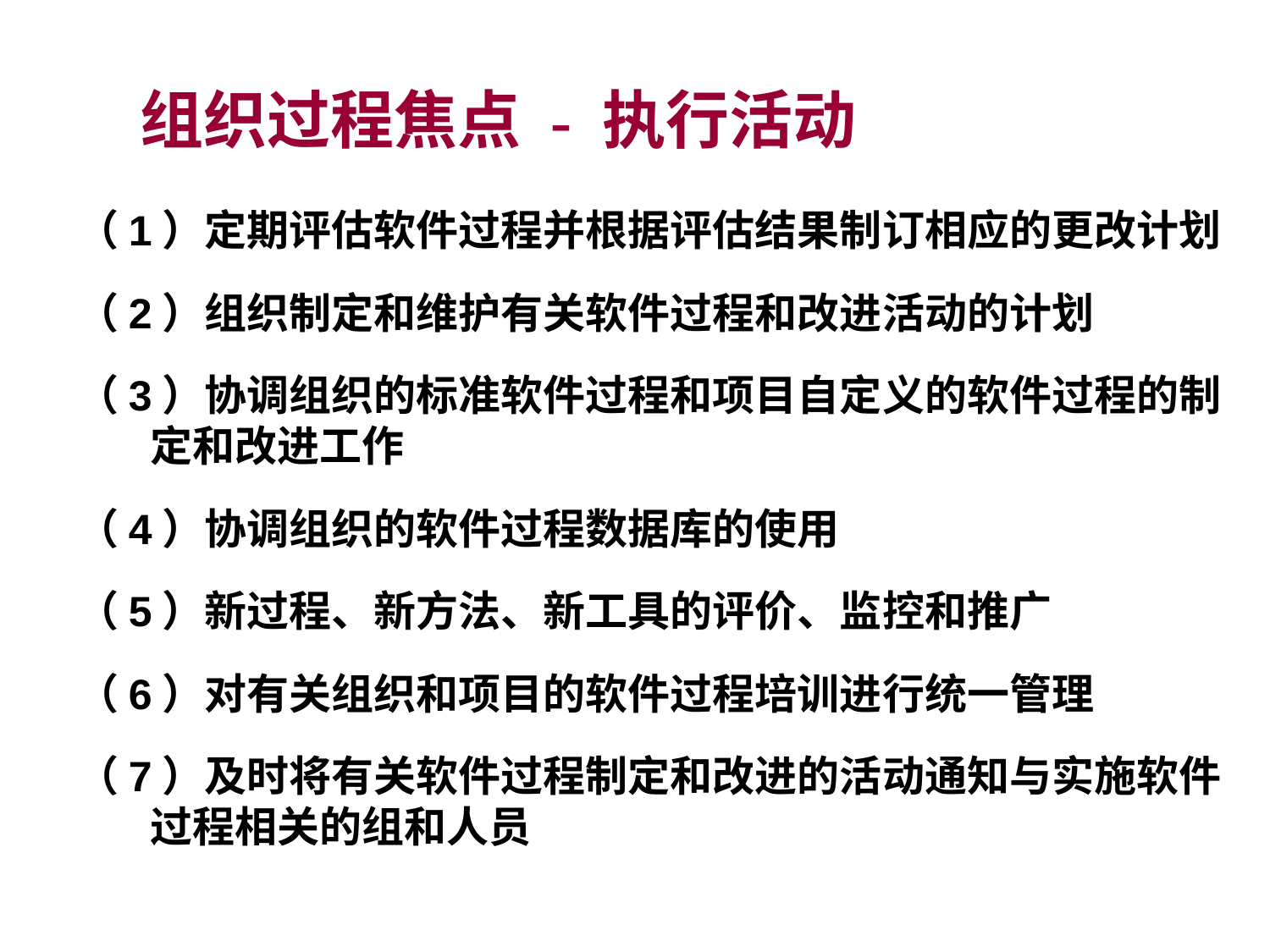

组织过程焦点 - 执行活动
（1）定期评估软件过程并根据评估结果制订相应的更改计划
（2）组织制定和维护有关软件过程和改进活动的计划
（3）协调组织的标准软件过程和项目自定义的软件过程的制定和改进工作
（4）协调组织的软件过程数据库的使用
（5）新过程、新方法、新工具的评价、监控和推广
（6）对有关组织和项目的软件过程培训进行统一管理
（7）及时将有关软件过程制定和改进的活动通知与实施软件过程相关的组和人员